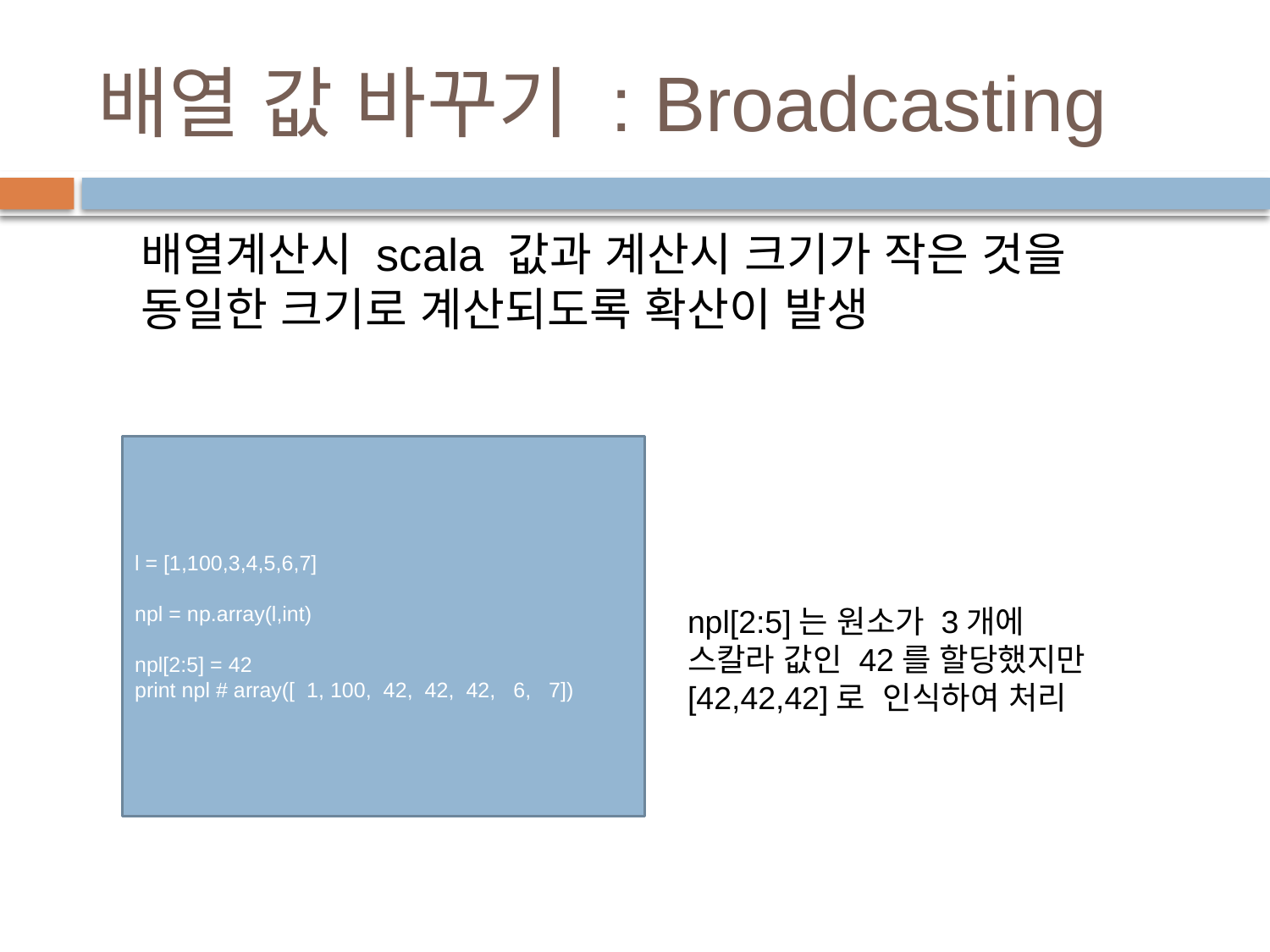

# 배열 값 바꾸기 : Broadcasting
배열계산시 scala 값과 계산시 크기가 작은 것을 동일한 크기로 계산되도록 확산이 발생
l = [1,100,3,4,5,6,7]

npl = np.array(l,int)

npl[2:5] = 42
print npl # array([  1, 100,  42,  42,  42,   6,   7])
npl[2:5]는 원소가 3개에 스칼라 값인 42를 할당했지만
[42,42,42]로  인식하여 처리